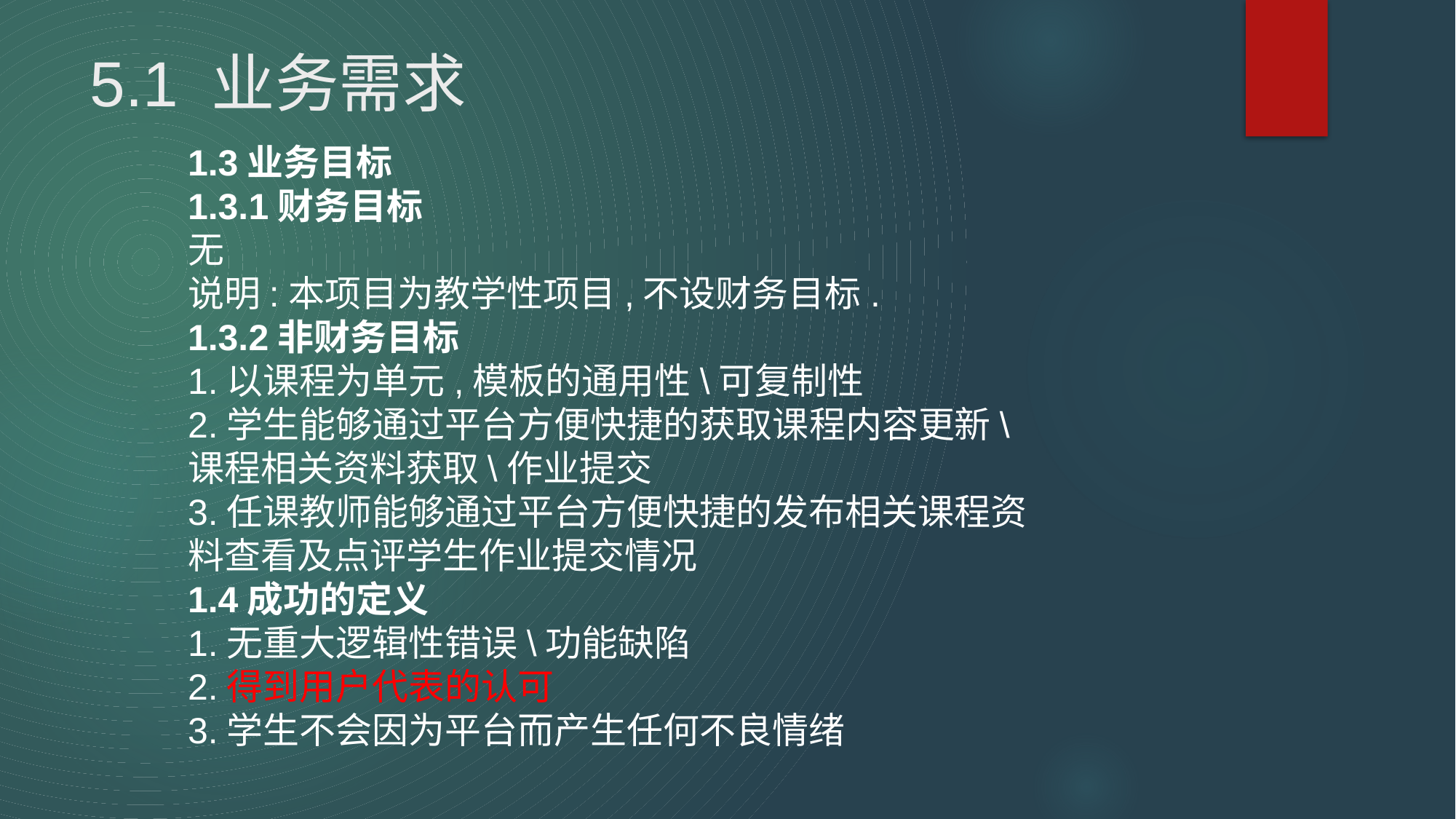

# 5.1 业务需求
1.3业务目标
1.3.1财务目标
无
说明:本项目为教学性项目,不设财务目标.
1.3.2非财务目标
1.以课程为单元,模板的通用性\可复制性
2.学生能够通过平台方便快捷的获取课程内容更新\课程相关资料获取\作业提交
3.任课教师能够通过平台方便快捷的发布相关课程资料查看及点评学生作业提交情况
1.4成功的定义
1.无重大逻辑性错误\功能缺陷
2.得到用户代表的认可
3.学生不会因为平台而产生任何不良情绪